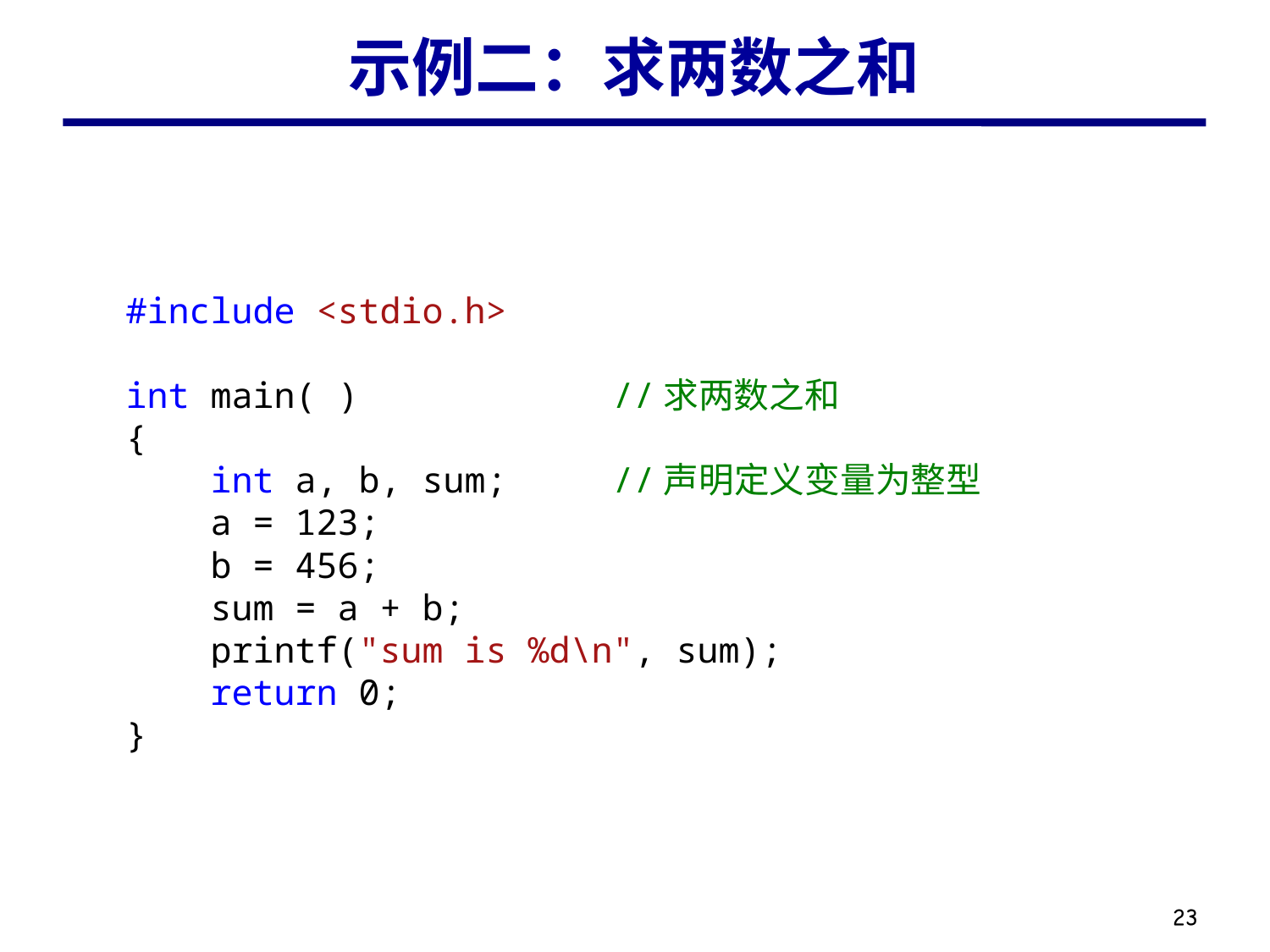

# 示例二：求两数之和
#include <stdio.h>

int main( )            //求两数之和
{
    int a, b, sum;     //声明定义变量为整型
    a = 123;
    b = 456;
    sum = a + b;
    printf("sum is %d\n", sum);
    return 0;
}